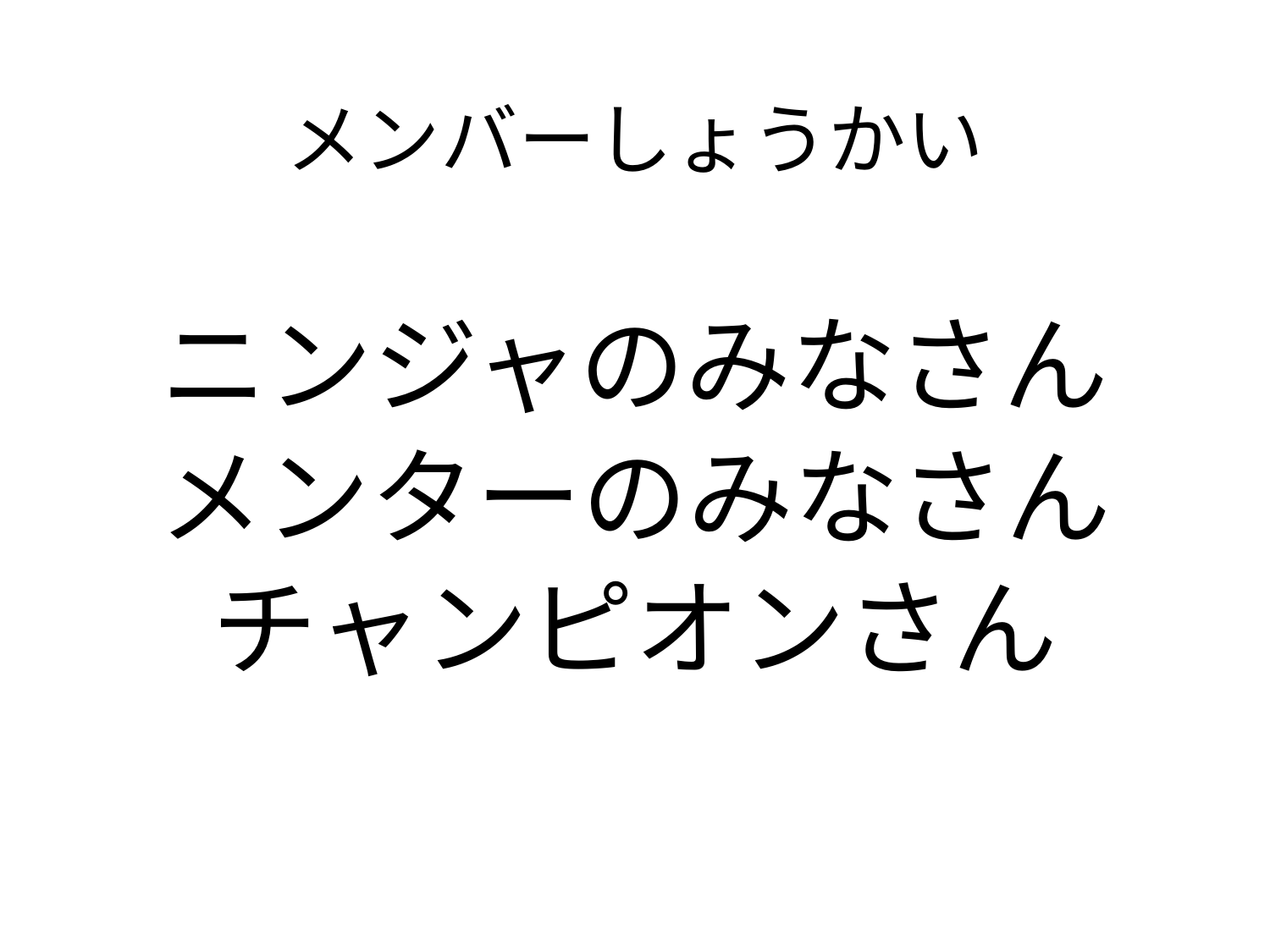

# メンバーしょうかい
ニンジャのみなさん
メンターのみなさん
チャンピオンさん